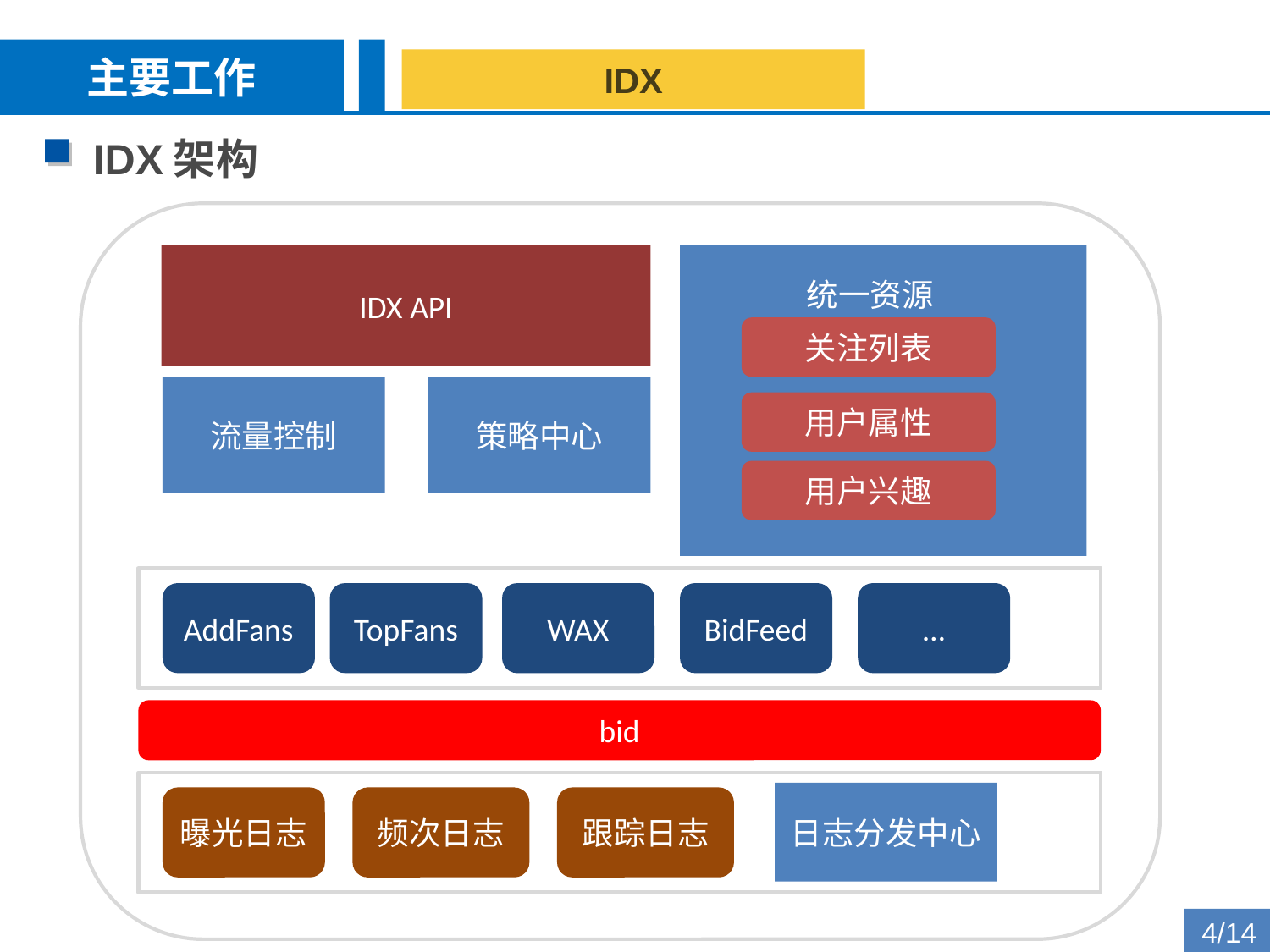

主要工作

IDX
IDX架构

  统一资源
IDX API

关注列表
流量控制
策略中心
用户属性
用户兴趣

AddFans
TopFans
WAX
BidFeed
…
bid

日志分发中心
曝光日志
频次日志
跟踪日志
4/14